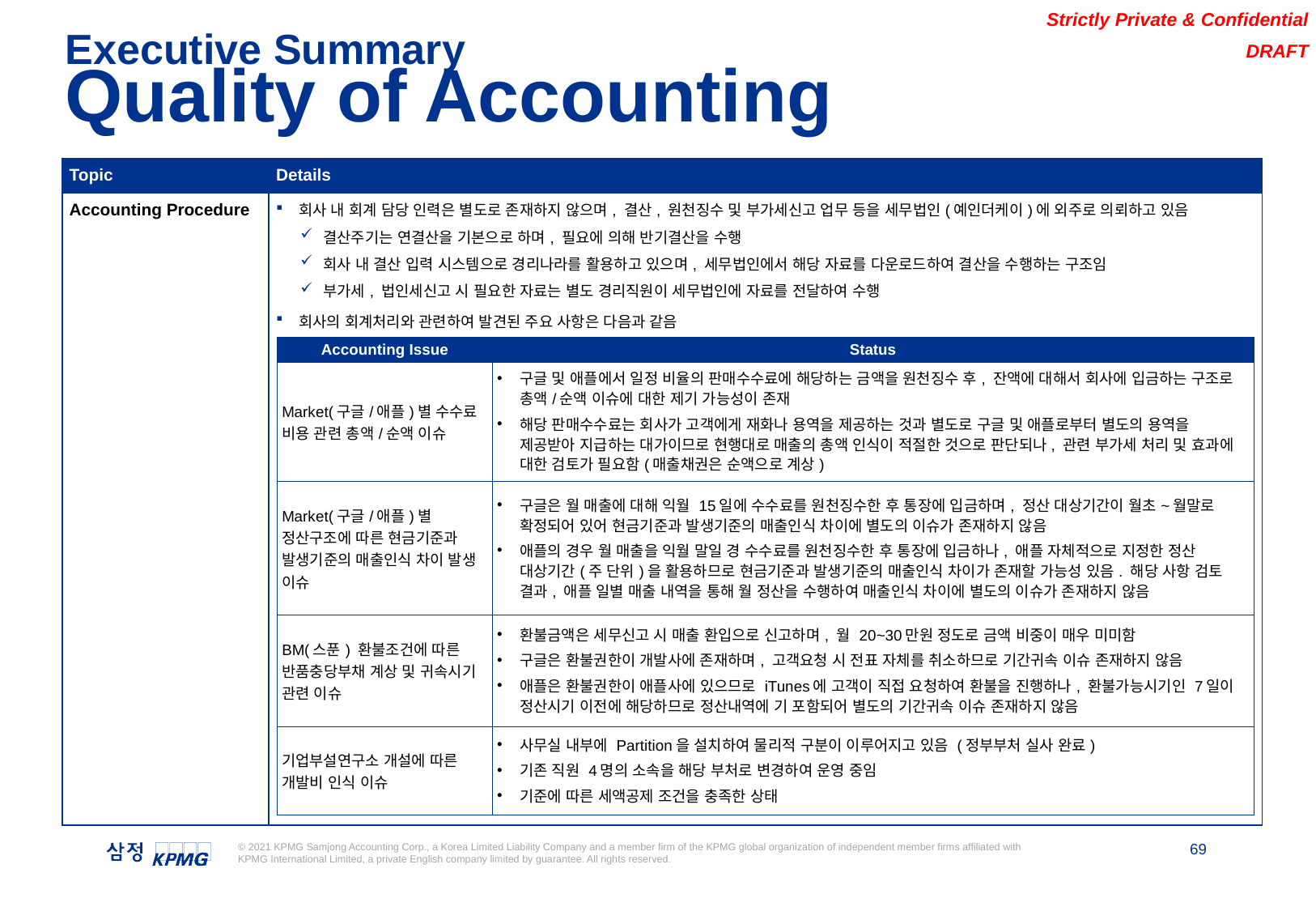

Executive Summary
Quality of Accounting
| Topic | Details |
| --- | --- |
| Accounting Procedure | 회사 내 회계 담당 인력은 별도로 존재하지 않으며, 결산, 원천징수 및 부가세신고 업무 등을 세무법인(예인더케이)에 외주로 의뢰하고 있음 결산주기는 연결산을 기본으로 하며, 필요에 의해 반기결산을 수행 회사 내 결산 입력 시스템으로 경리나라를 활용하고 있으며, 세무법인에서 해당 자료를 다운로드하여 결산을 수행하는 구조임 부가세, 법인세신고 시 필요한 자료는 별도 경리직원이 세무법인에 자료를 전달하여 수행 회사의 회계처리와 관련하여 발견된 주요 사항은 다음과 같음 |
| Accounting Issue | Status |
| --- | --- |
| Market(구글/애플)별 수수료 비용 관련 총액/순액 이슈 | 구글 및 애플에서 일정 비율의 판매수수료에 해당하는 금액을 원천징수 후, 잔액에 대해서 회사에 입금하는 구조로 총액/순액 이슈에 대한 제기 가능성이 존재 해당 판매수수료는 회사가 고객에게 재화나 용역을 제공하는 것과 별도로 구글 및 애플로부터 별도의 용역을 제공받아 지급하는 대가이므로 현행대로 매출의 총액 인식이 적절한 것으로 판단되나, 관련 부가세 처리 및 효과에 대한 검토가 필요함(매출채권은 순액으로 계상) |
| Market(구글/애플)별 정산구조에 따른 현금기준과 발생기준의 매출인식 차이 발생 이슈 | 구글은 월 매출에 대해 익월 15일에 수수료를 원천징수한 후 통장에 입금하며, 정산 대상기간이 월초~월말로 확정되어 있어 현금기준과 발생기준의 매출인식 차이에 별도의 이슈가 존재하지 않음 애플의 경우 월 매출을 익월 말일 경 수수료를 원천징수한 후 통장에 입금하나, 애플 자체적으로 지정한 정산 대상기간(주 단위)을 활용하므로 현금기준과 발생기준의 매출인식 차이가 존재할 가능성 있음. 해당 사항 검토 결과, 애플 일별 매출 내역을 통해 월 정산을 수행하여 매출인식 차이에 별도의 이슈가 존재하지 않음 |
| BM(스푼) 환불조건에 따른 반품충당부채 계상 및 귀속시기 관련 이슈 | 환불금액은 세무신고 시 매출 환입으로 신고하며, 월 20~30만원 정도로 금액 비중이 매우 미미함 구글은 환불권한이 개발사에 존재하며, 고객요청 시 전표 자체를 취소하므로 기간귀속 이슈 존재하지 않음 애플은 환불권한이 애플사에 있으므로 iTunes에 고객이 직접 요청하여 환불을 진행하나, 환불가능시기인 7일이 정산시기 이전에 해당하므로 정산내역에 기 포함되어 별도의 기간귀속 이슈 존재하지 않음 |
| 기업부설연구소 개설에 따른 개발비 인식 이슈 | 사무실 내부에 Partition을 설치하여 물리적 구분이 이루어지고 있음 (정부부처 실사 완료) 기존 직원 4명의 소속을 해당 부처로 변경하여 운영 중임 기준에 따른 세액공제 조건을 충족한 상태 |